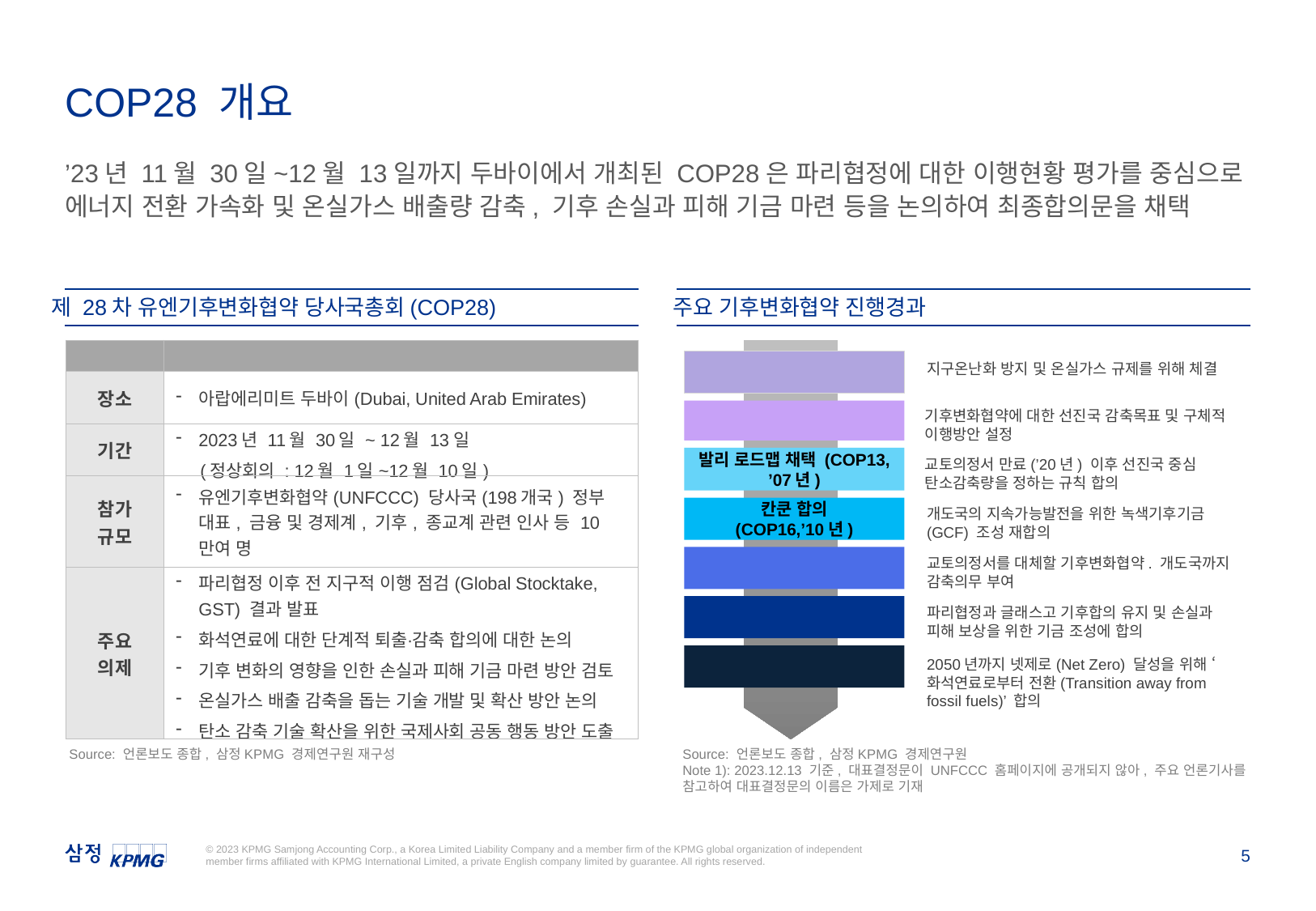

COP28 개요
’23년 11월 30일~12월 13일까지 두바이에서 개최된 COP28은 파리협정에 대한 이행현황 평가를 중심으로 에너지 전환 가속화 및 온실가스 배출량 감축, 기후 손실과 피해 기금 마련 등을 논의하여 최종합의문을 채택
제 28차 유엔기후변화협약 당사국총회(COP28)
주요 기후변화협약 진행경과
| 항목 | 내용 |
| --- | --- |
| 장소 | 아랍에리미트 두바이(Dubai, United Arab Emirates) |
| 기간 | 2023년 11월 30일 ~ 12월 13일 (정상회의 : 12월 1일~12월 10일) |
| 참가 규모 | 유엔기후변화협약(UNFCCC) 당사국(198개국) 정부 대표, 금융 및 경제계, 기후, 종교계 관련 인사 등 10만여 명 |
| 주요 의제 | 파리협정 이후 전 지구적 이행 점검(Global Stocktake, GST) 결과 발표 화석연료에 대한 단계적 퇴출∙감축 합의에 대한 논의 기후 변화의 영향을 인한 손실과 피해 기금 마련 방안 검토 온실가스 배출 감축을 돕는 기술 개발 및 확산 방안 논의 탄소 감축 기술 확산을 위한 국제사회 공동 행동 방안 도출 |
기후변화협약 체결
(’92년)
지구온난화 방지 및 온실가스 규제를 위해 체결
기후변화협약에 대한 선진국 감축목표 및 구체적 이행방안 설정
교토의정서 채택
(COP3, ’97년)
발리 로드맵 채택 (COP13, ’07년)
교토의정서 만료(’20년) 이후 선진국 중심 탄소감축량을 정하는 규칙 합의

칸쿤 합의
(COP16,’10년)
개도국의 지속가능발전을 위한 녹색기후기금(GCF) 조성 재합의
파리협정
(COP21,’15년)
교토의정서를 대체할 기후변화협약. 개도국까지 감축의무 부여
샤름엘셰이크 이행계획 (COP27,’22년)
파리협정과 글래스고 기후합의 유지 및 손실과 피해 보상을 위한 기금 조성에 합의
UAE 컨센서스1)
(COP28,’23년)
2050년까지 넷제로(Net Zero) 달성을 위해 ‘화석연료로부터 전환(Transition away from fossil fuels)’ 합의
Source: 언론보도 종합, 삼정KPMG 경제연구원 재구성
Source: 언론보도 종합, 삼정KPMG 경제연구원
Note 1): 2023.12.13 기준, 대표결정문이 UNFCCC 홈페이지에 공개되지 않아, 주요 언론기사를 참고하여 대표결정문의 이름은 가제로 기재